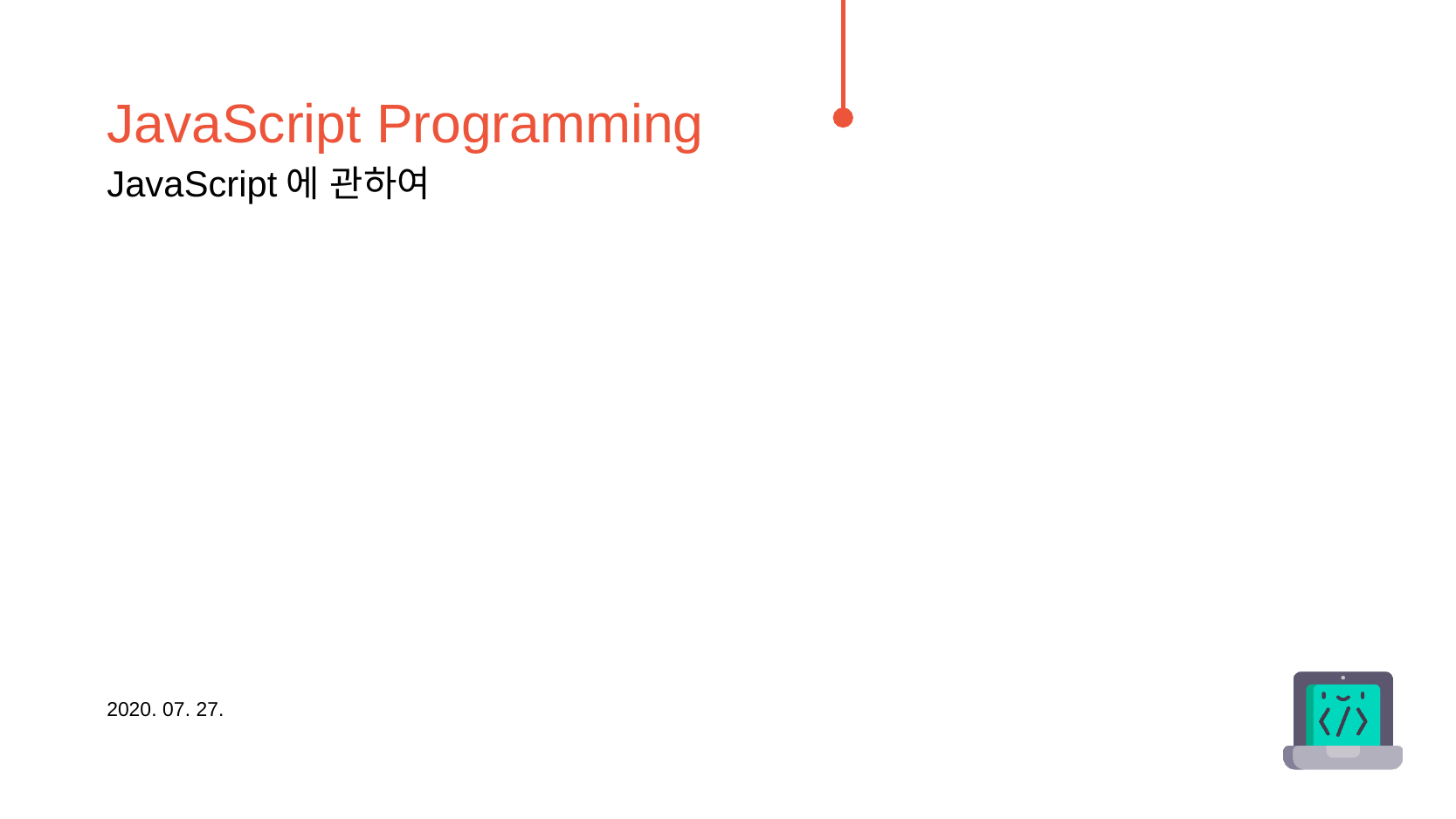

JavaScript Programming
JavaScript에 관하여
2020. 07. 27.